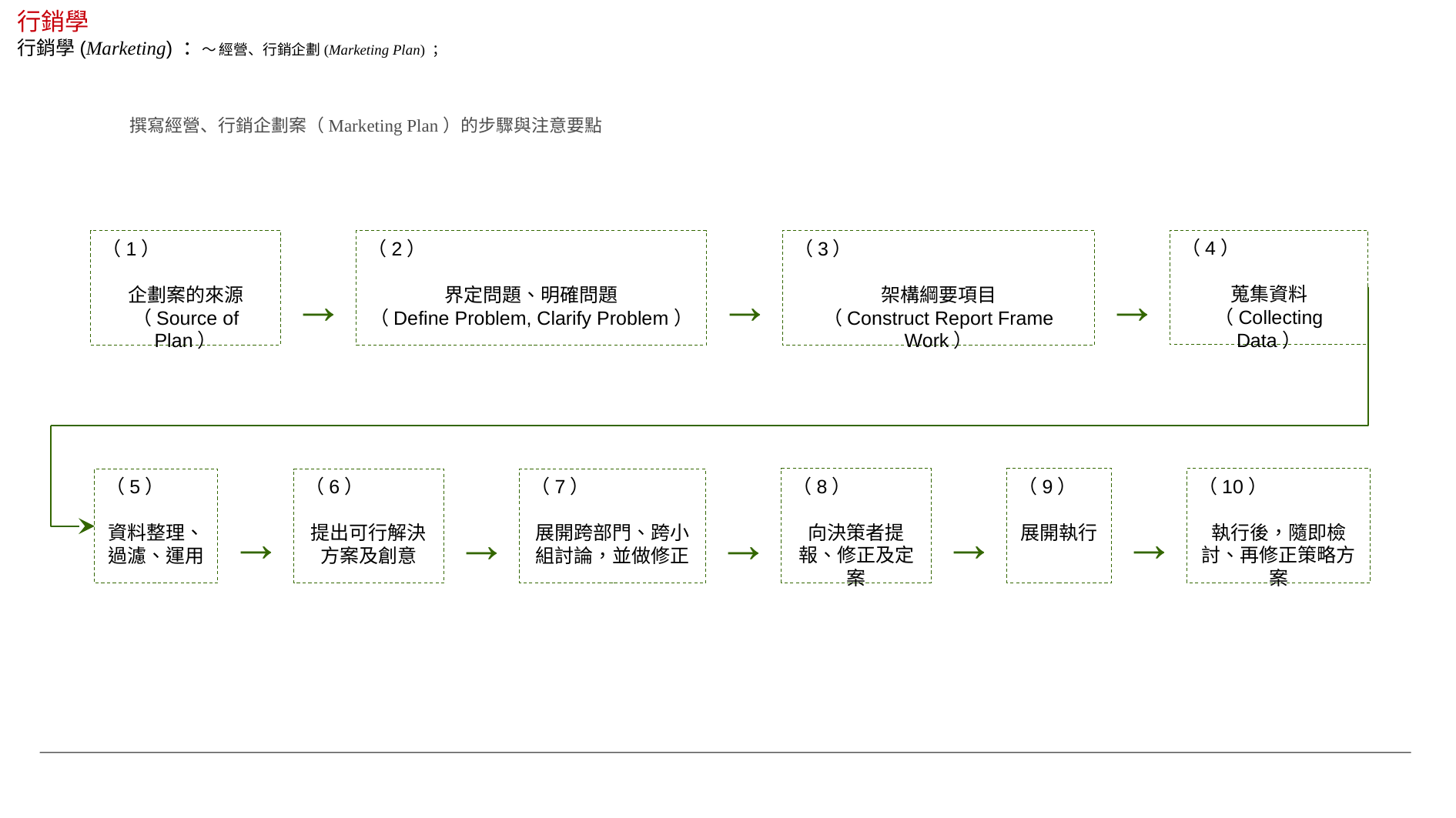

行銷學
行銷學(Marketing) ：～ 經營、行銷企劃(Marketing Plan) ；
撰寫經營、行銷企劃案（Marketing Plan）的步驟與注意要點
（4）

蒐集資料
（Collecting Data）
（1）

企劃案的來源
（Source of Plan）
（2）

界定問題、明確問題
（Define Problem, Clarify Problem）
（3）

架構綱要項目
（Construct Report Frame Work）
→
→
→
（8）

向決策者提報、修正及定案
（9）

展開執行
（10）

執行後，隨即檢討、再修正策略方案
（5）

資料整理、過濾、運用
（6）

提出可行解決方案及創意
（7）

展開跨部門、跨小組討論，並做修正
→
→
→
→
→